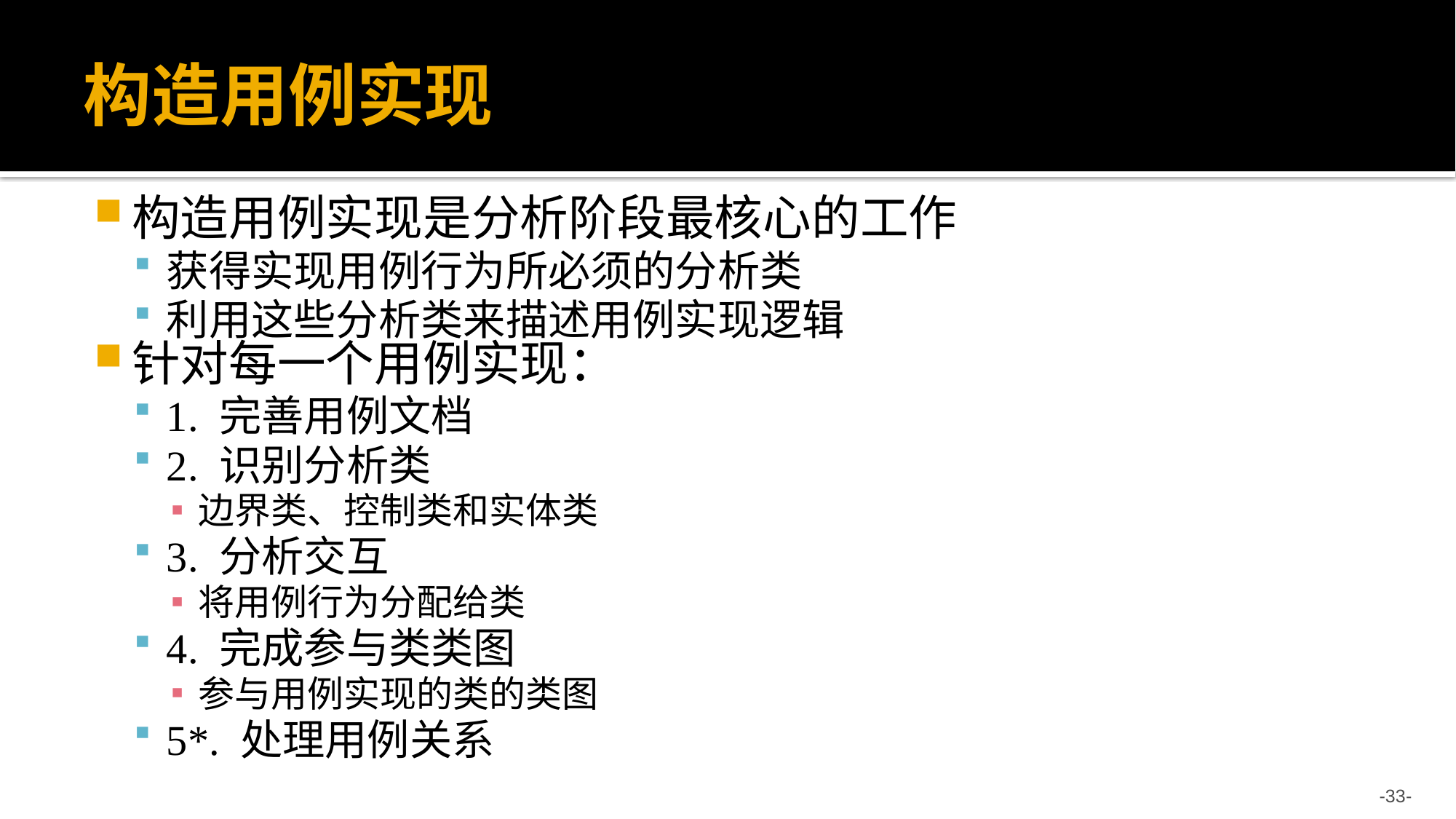

# 构造用例实现
构造用例实现是分析阶段最核心的工作
获得实现用例行为所必须的分析类
利用这些分析类来描述用例实现逻辑
针对每一个用例实现：
1. 完善用例文档
2. 识别分析类
边界类、控制类和实体类
3. 分析交互
将用例行为分配给类
4. 完成参与类类图
参与用例实现的类的类图
5*. 处理用例关系
-33-